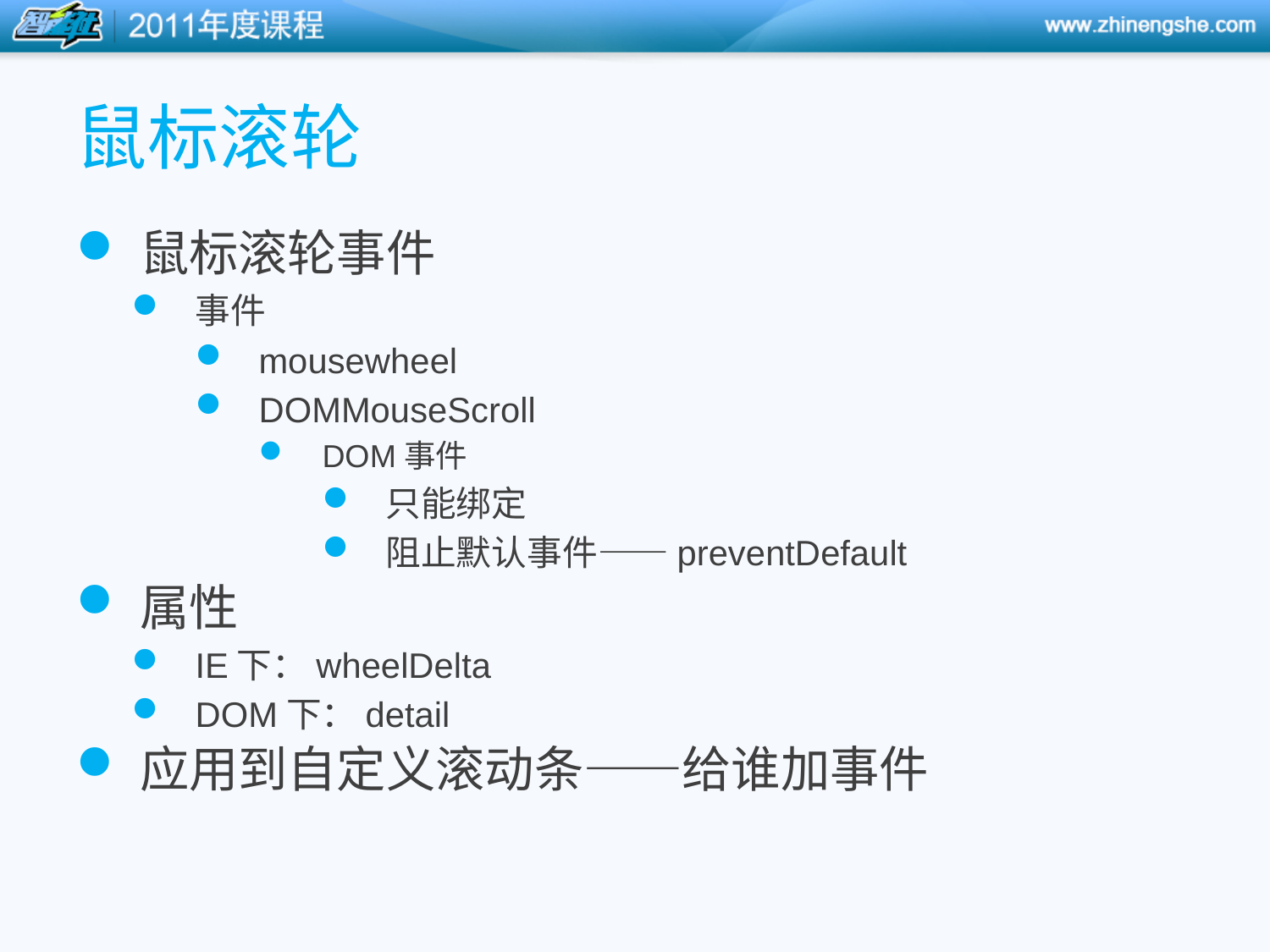

# 鼠标滚轮
鼠标滚轮事件
事件
mousewheel
DOMMouseScroll
DOM事件
只能绑定
阻止默认事件——preventDefault
属性
IE下：wheelDelta
DOM下：detail
应用到自定义滚动条——给谁加事件